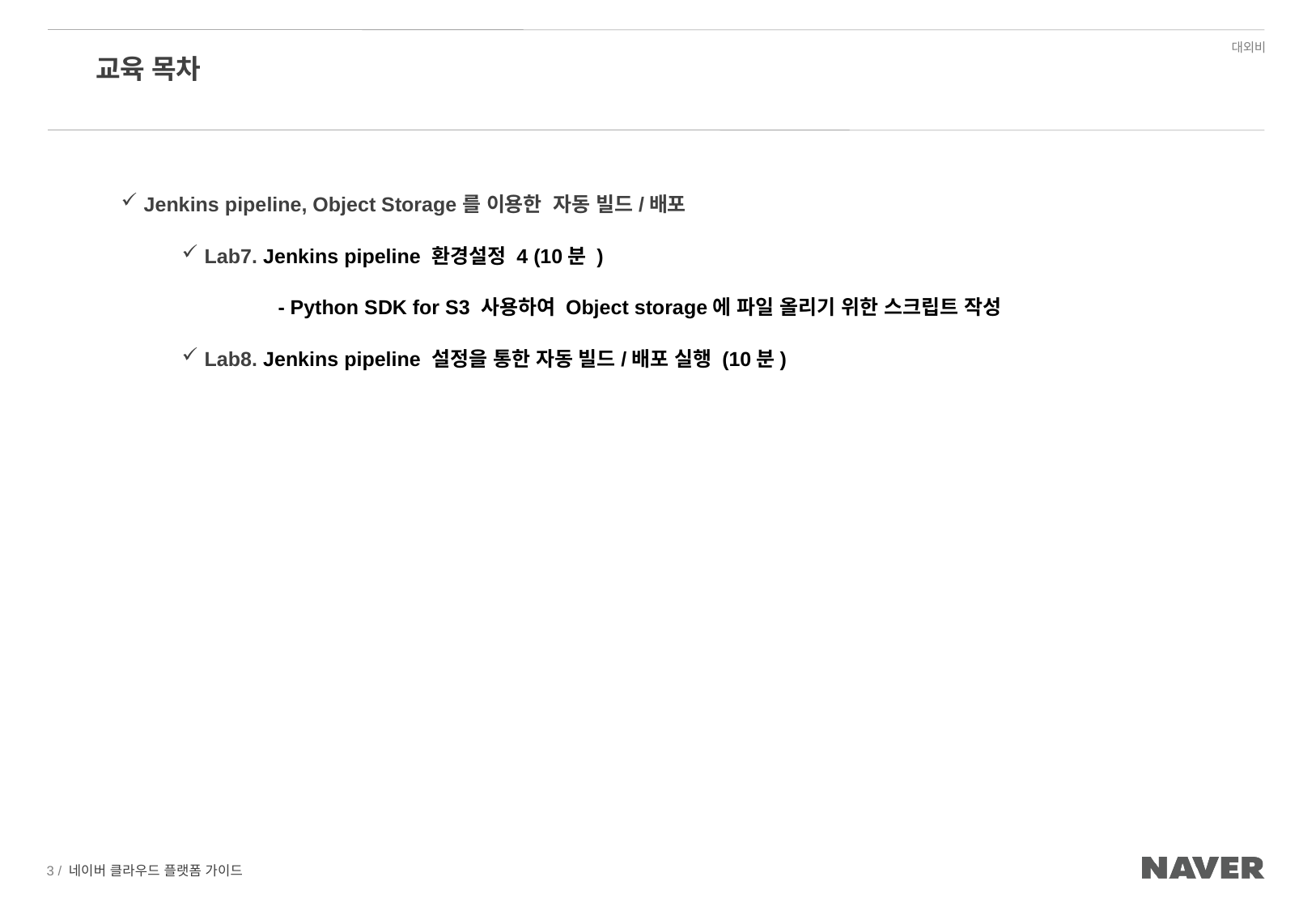

# 교육 목차
Jenkins pipeline, Object Storage를 이용한  자동 빌드/배포
Lab7. Jenkins pipeline 환경설정 4 (10분 )
                 - Python SDK for S3 사용하여 Object storage에 파일 올리기 위한 스크립트 작성
Lab8. Jenkins pipeline 설정을 통한 자동 빌드/배포 실행 (10분)